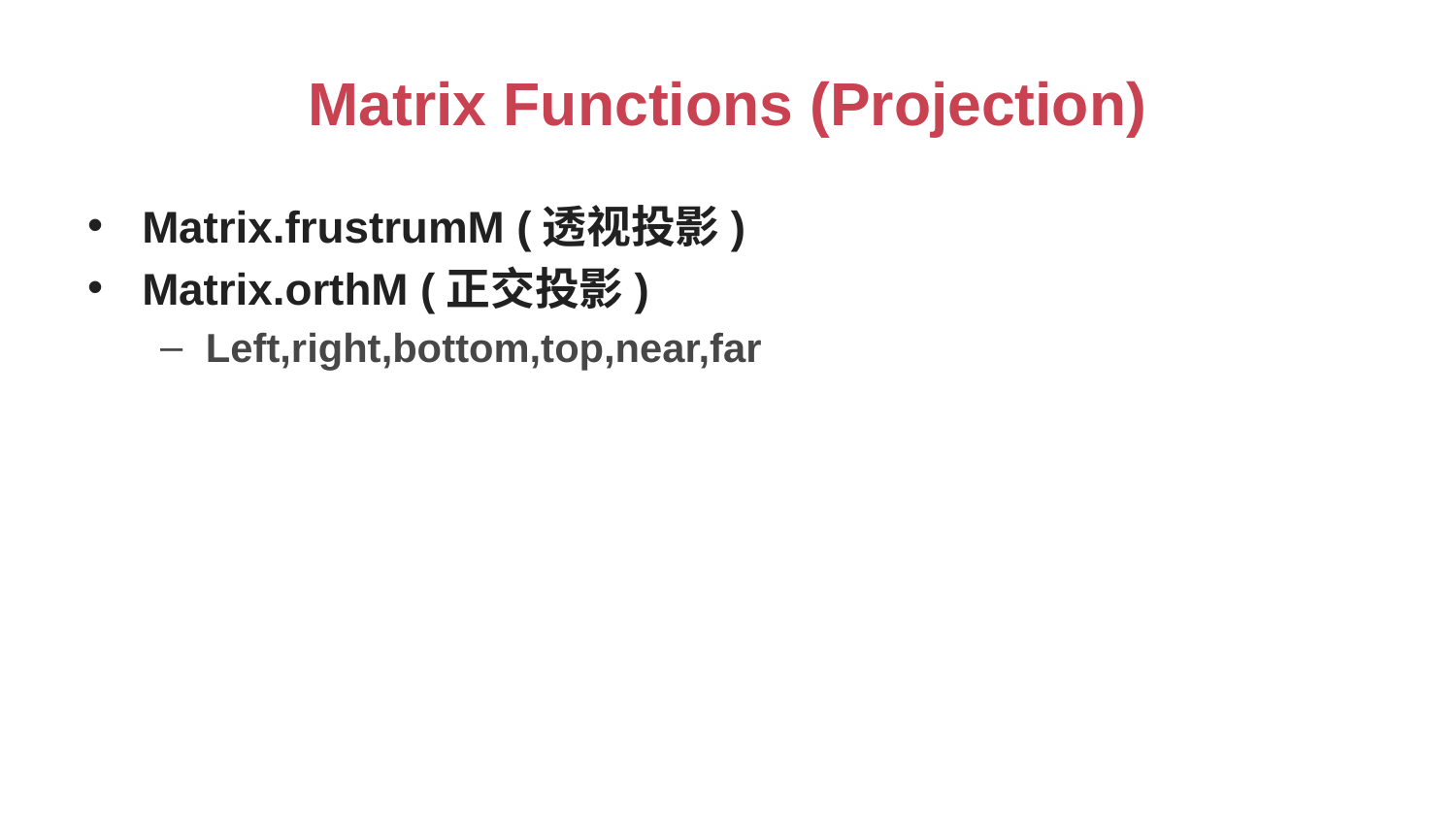

# Matrix Functions (Projection)
Matrix.frustrumM (透视投影)
Matrix.orthM (正交投影)
Left,right,bottom,top,near,far